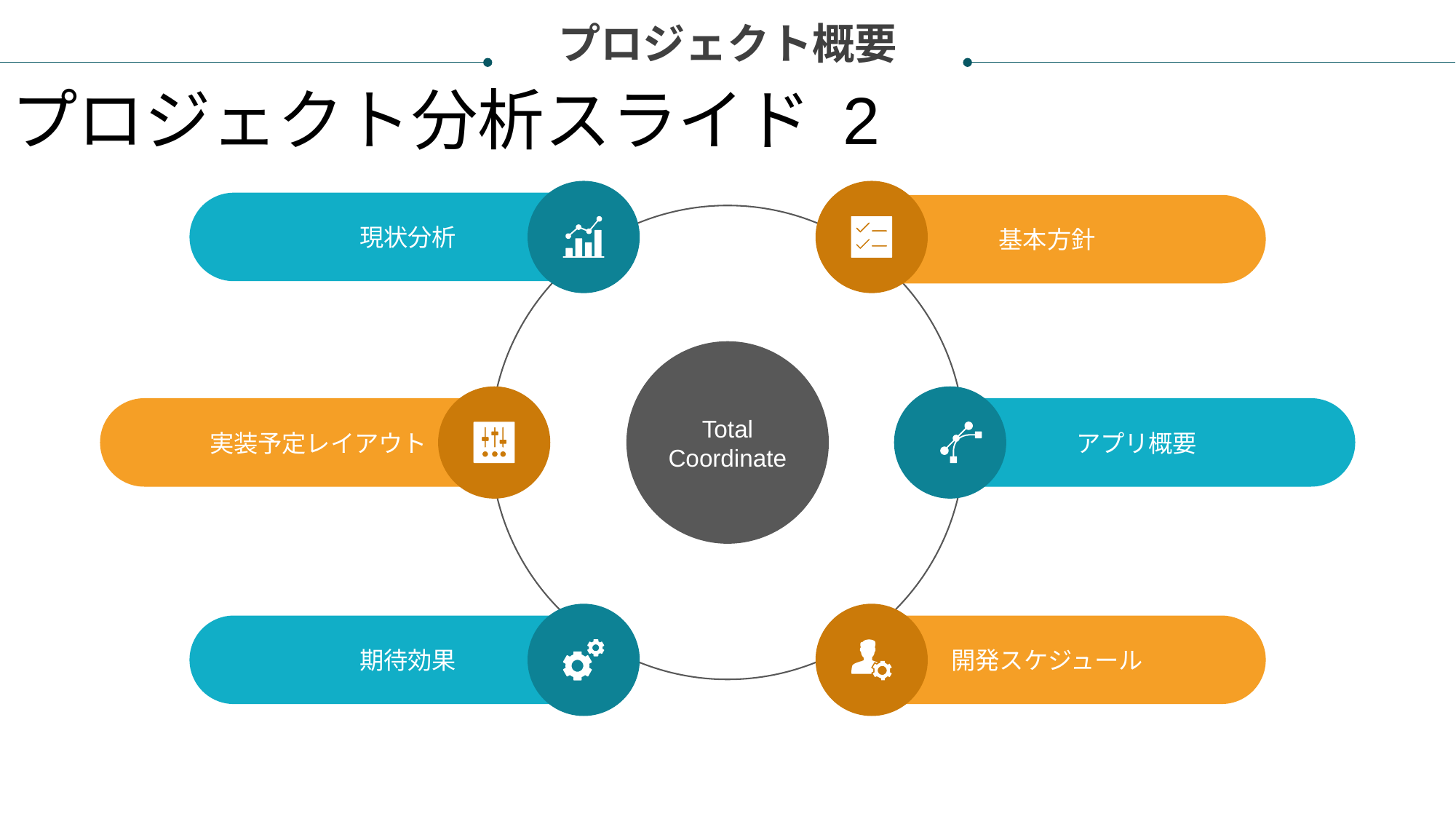

プロジェクト概要
プロジェクト分析スライド 2

現状分析

基本方針

Total
Coordinate

実装予定レイアウト

アプリ概要

期待効果

開発スケジュール